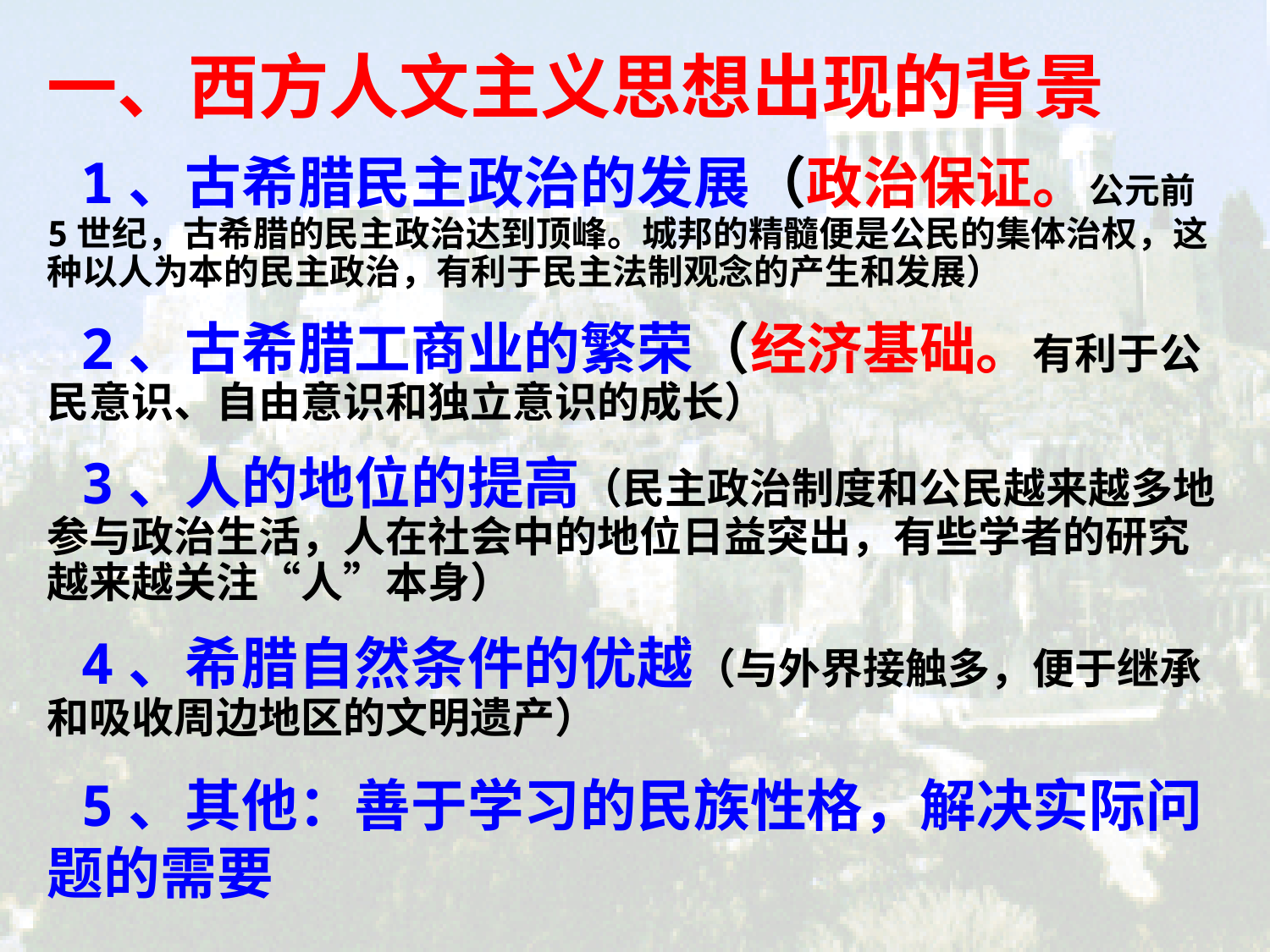

一、西方人文主义思想出现的背景
 1、古希腊民主政治的发展（政治保证。公元前5世纪，古希腊的民主政治达到顶峰。城邦的精髓便是公民的集体治权，这种以人为本的民主政治，有利于民主法制观念的产生和发展）
 2、古希腊工商业的繁荣（经济基础。有利于公民意识、自由意识和独立意识的成长）
 3、人的地位的提高（民主政治制度和公民越来越多地参与政治生活，人在社会中的地位日益突出，有些学者的研究越来越关注“人”本身）
 4、希腊自然条件的优越（与外界接触多，便于继承和吸收周边地区的文明遗产）
 5、其他：善于学习的民族性格，解决实际问题的需要